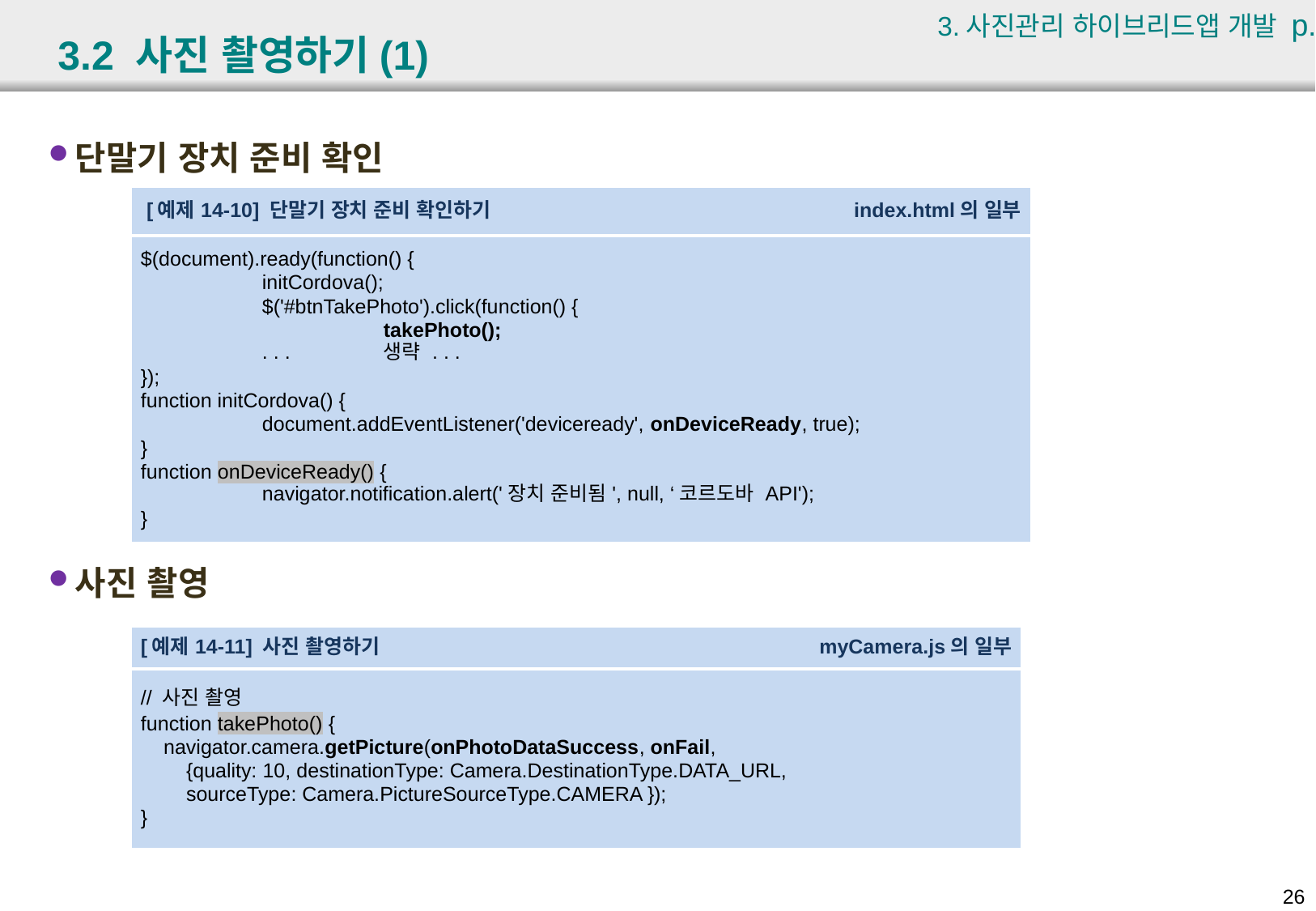

3.사진관리 하이브리드앱 개발 p.540
# 3.2 사진 촬영하기(1)
단말기 장치 준비 확인

사진 촬영
| [예제14-10] 단말기 장치 준비 확인하기 | index.html의 일부 |
| --- | --- |
| $(document).ready(function() { initCordova(); $('#btnTakePhoto').click(function() { takePhoto(); . . . 생략 . . . }); function initCordova() { document.addEventListener('deviceready', onDeviceReady, true); } function onDeviceReady() { navigator.notification.alert('장치 준비됨', null, ‘코르도바 API'); } |  |
| [예제14-11] 사진 촬영하기 | myCamera.js의 일부 |
| --- | --- |
| // 사진 촬영 function takePhoto() { navigator.camera.getPicture(onPhotoDataSuccess, onFail, {quality: 10, destinationType: Camera.DestinationType.DATA\_URL, sourceType: Camera.PictureSourceType.CAMERA }); } |  |